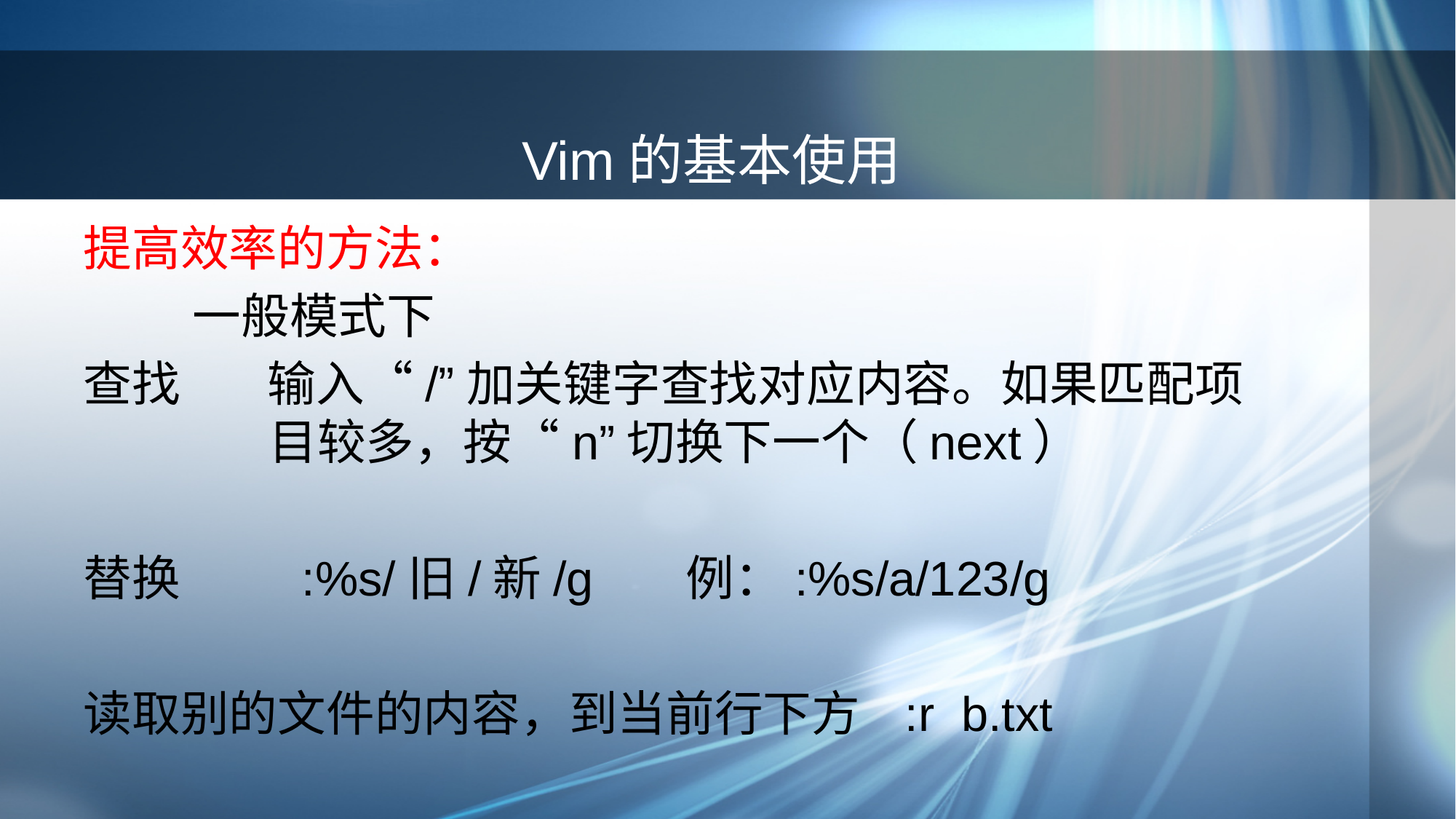

# Vim的基本使用
提高效率的方法：
 	一般模式下
查找        输入“/”加关键字查找对应内容。如果匹配项   		       目较多，按“n”切换下一个（next）

替换		:%s/旧/新/g      例：:%s/a/123/g

读取别的文件的内容，到当前行下方   :r  b.txt